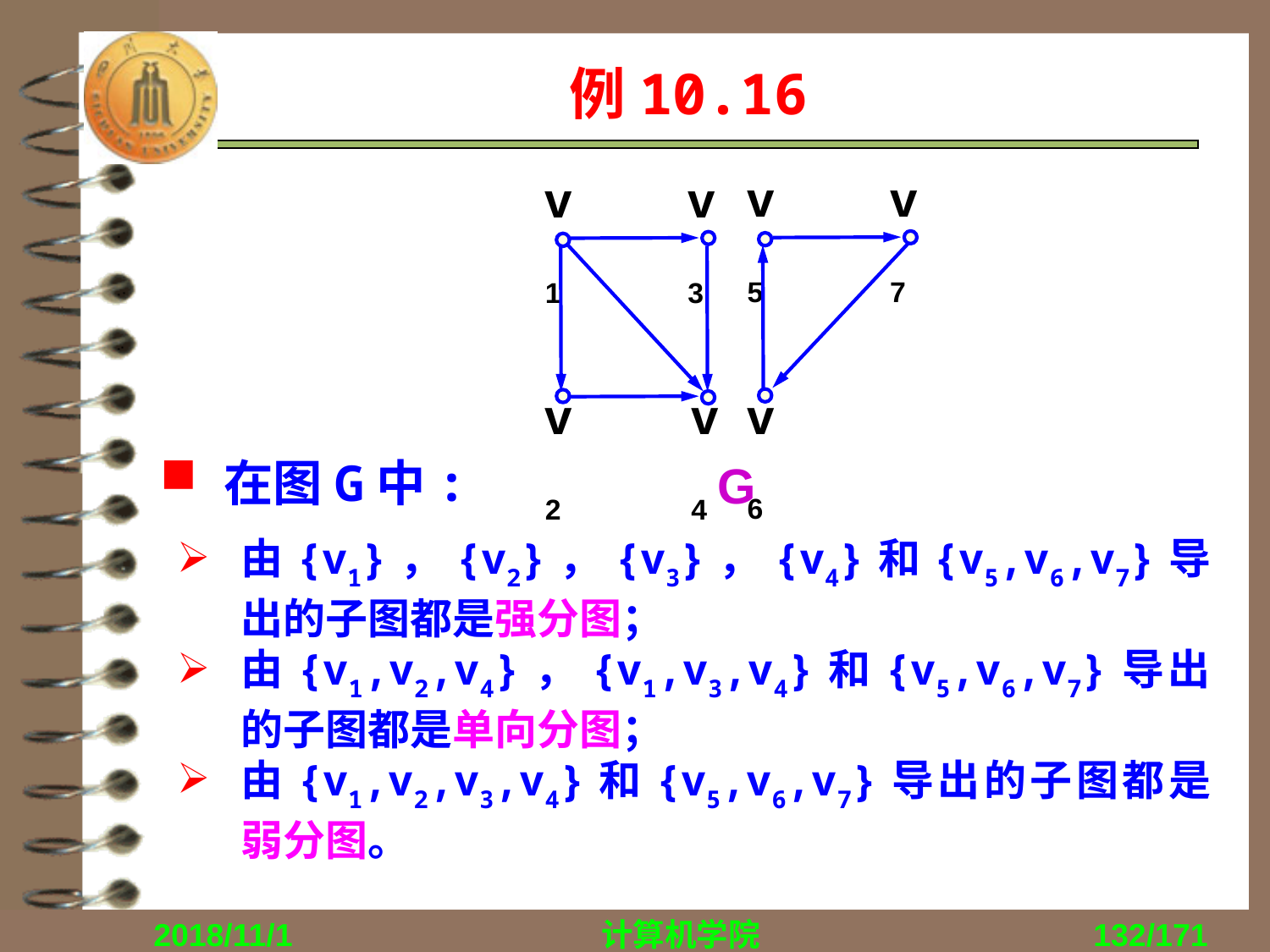

# 例10.16
v5
v7
v1
v3

v6
v2
v4

G
在图G1中，
在图G中:
由{v1}，{v2}，{v3}，{v4}和{v5,v6,v7}导出的子图都是强分图；
由{v1,v2,v4}，{v1,v3,v4}和{v5,v6,v7}导出的子图都是单向分图；
由{v1,v2,v3,v4}和{v5,v6,v7}导出的子图都是弱分图。
2018/11/1
计算机学院
132/171